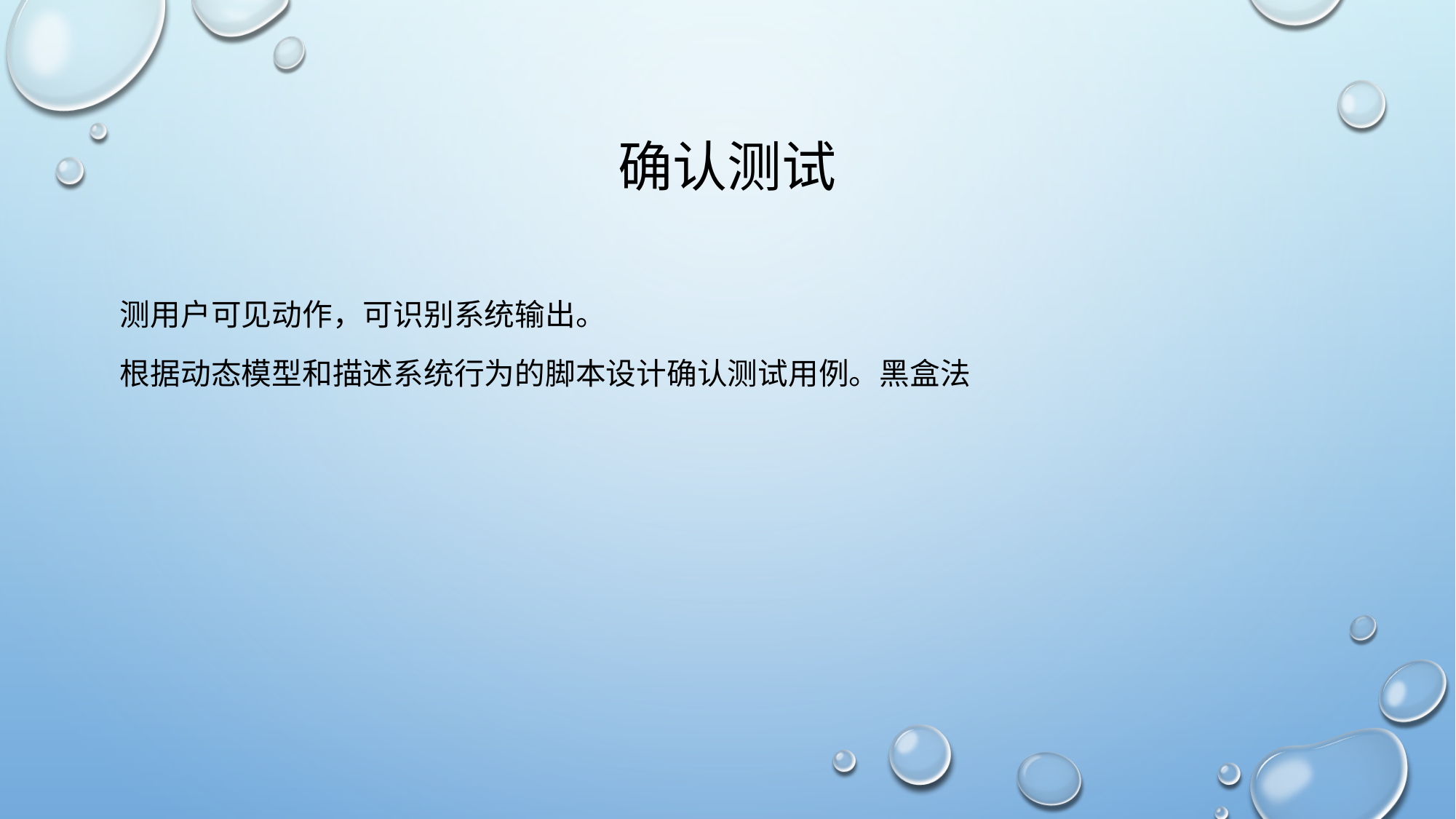

# 确认测试
测用户可见动作，可识别系统输出。
根据动态模型和描述系统行为的脚本设计确认测试用例。黑盒法